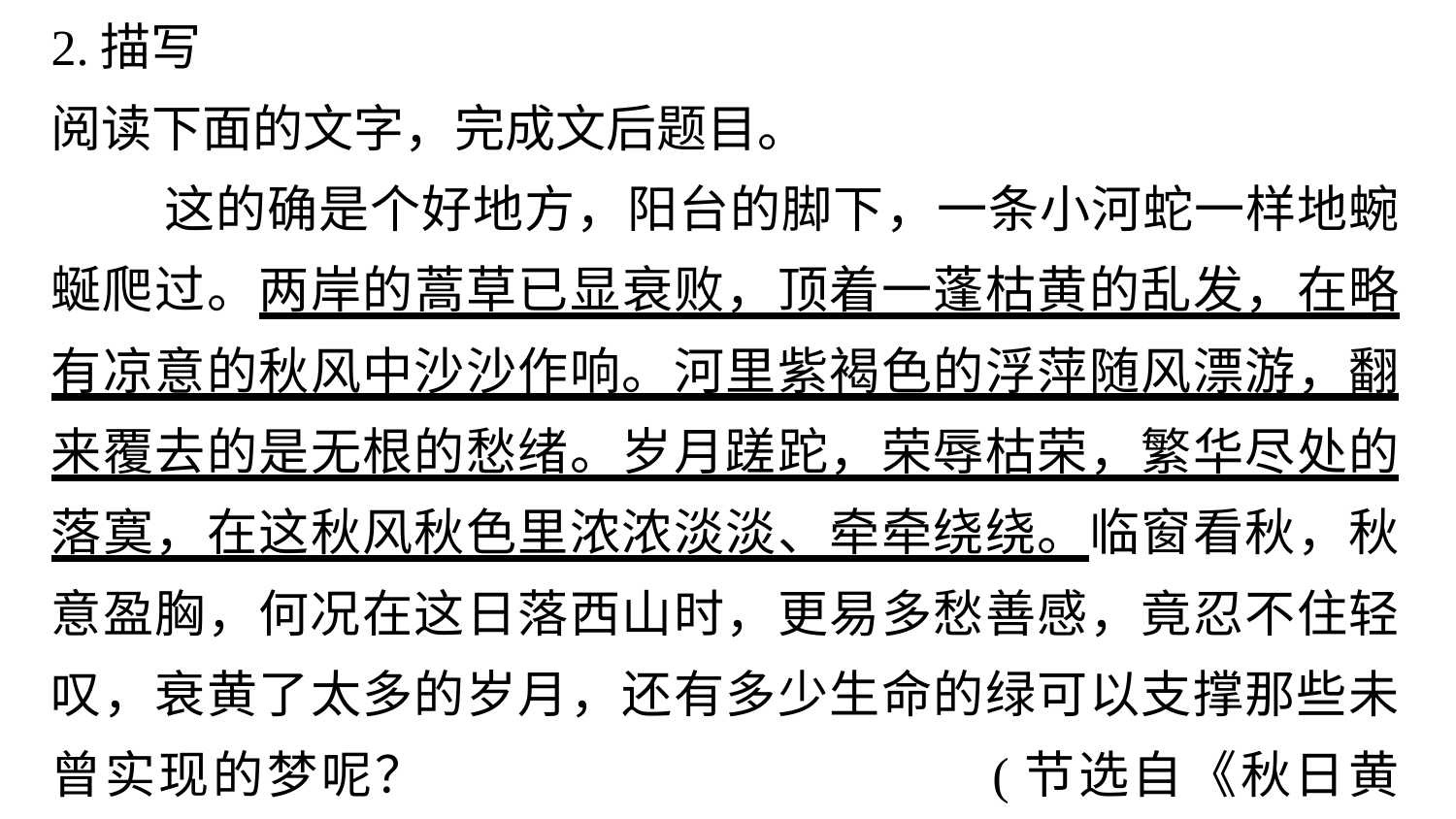

2.描写
阅读下面的文字，完成文后题目。
        这的确是个好地方，阳台的脚下，一条小河蛇一样地蜿蜒爬过。两岸的蒿草已显衰败，顶着一蓬枯黄的乱发，在略有凉意的秋风中沙沙作响。河里紫褐色的浮萍随风漂游，翻来覆去的是无根的愁绪。岁月蹉跎，荣辱枯荣，繁华尽处的落寞，在这秋风秋色里浓浓淡淡、牵牵绕绕。临窗看秋，秋意盈胸，何况在这日落西山时，更易多愁善感，竟忍不住轻叹，衰黄了太多的岁月，还有多少生命的绿可以支撑那些未曾实现的梦呢？			           (节选自《秋日黄昏》)